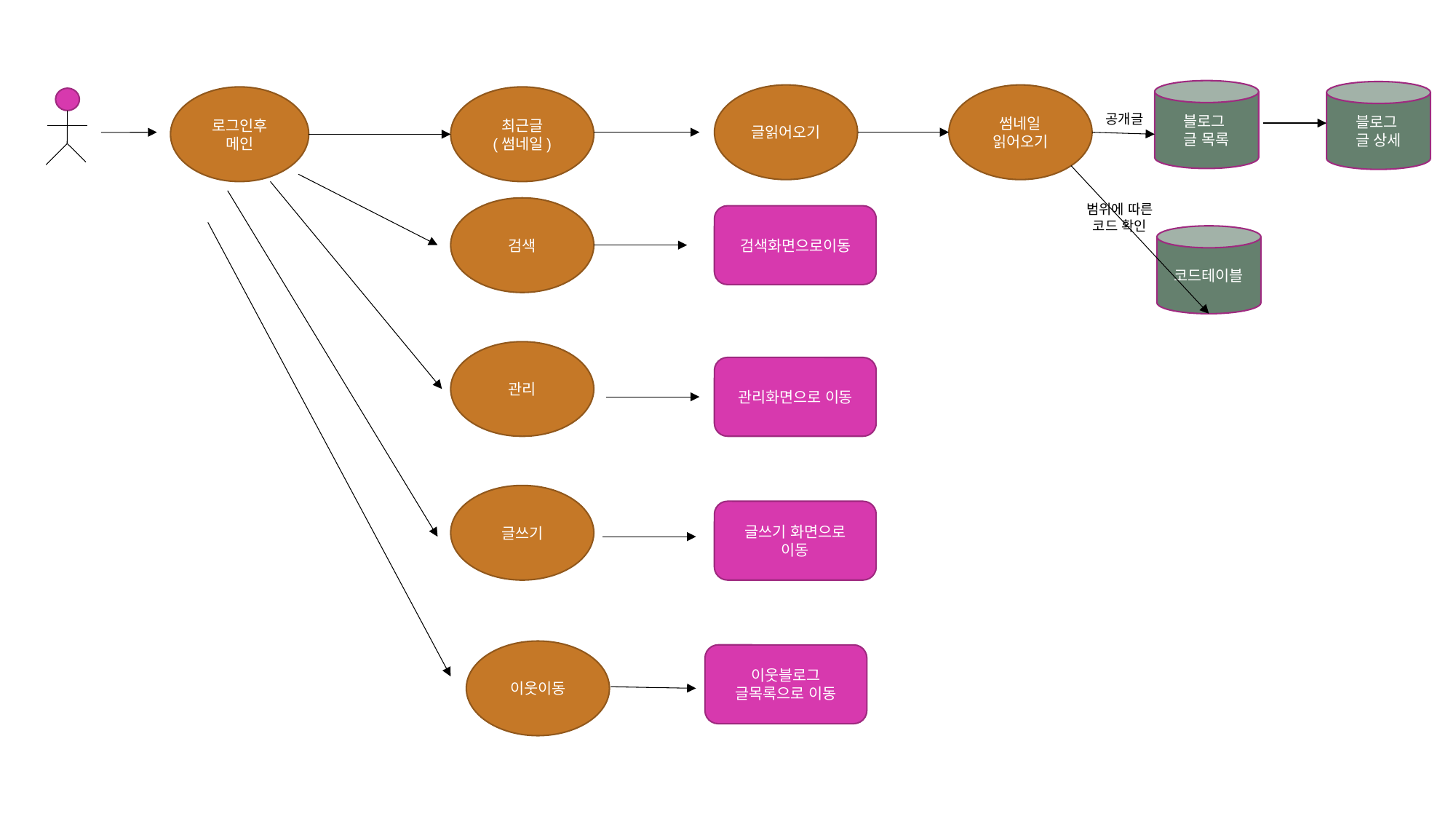

블로그
글 목록
블로그
글 상세
글읽어오기
썸네일
읽어오기
로그인후 메인
최근글
(썸네일)

공개글
범위에 따른 코드 확인
검색
검색화면으로이동
코드테이블
관리
관리화면으로 이동
글쓰기
글쓰기 화면으로
이동
이웃이동
이웃블로그 글목록으로 이동